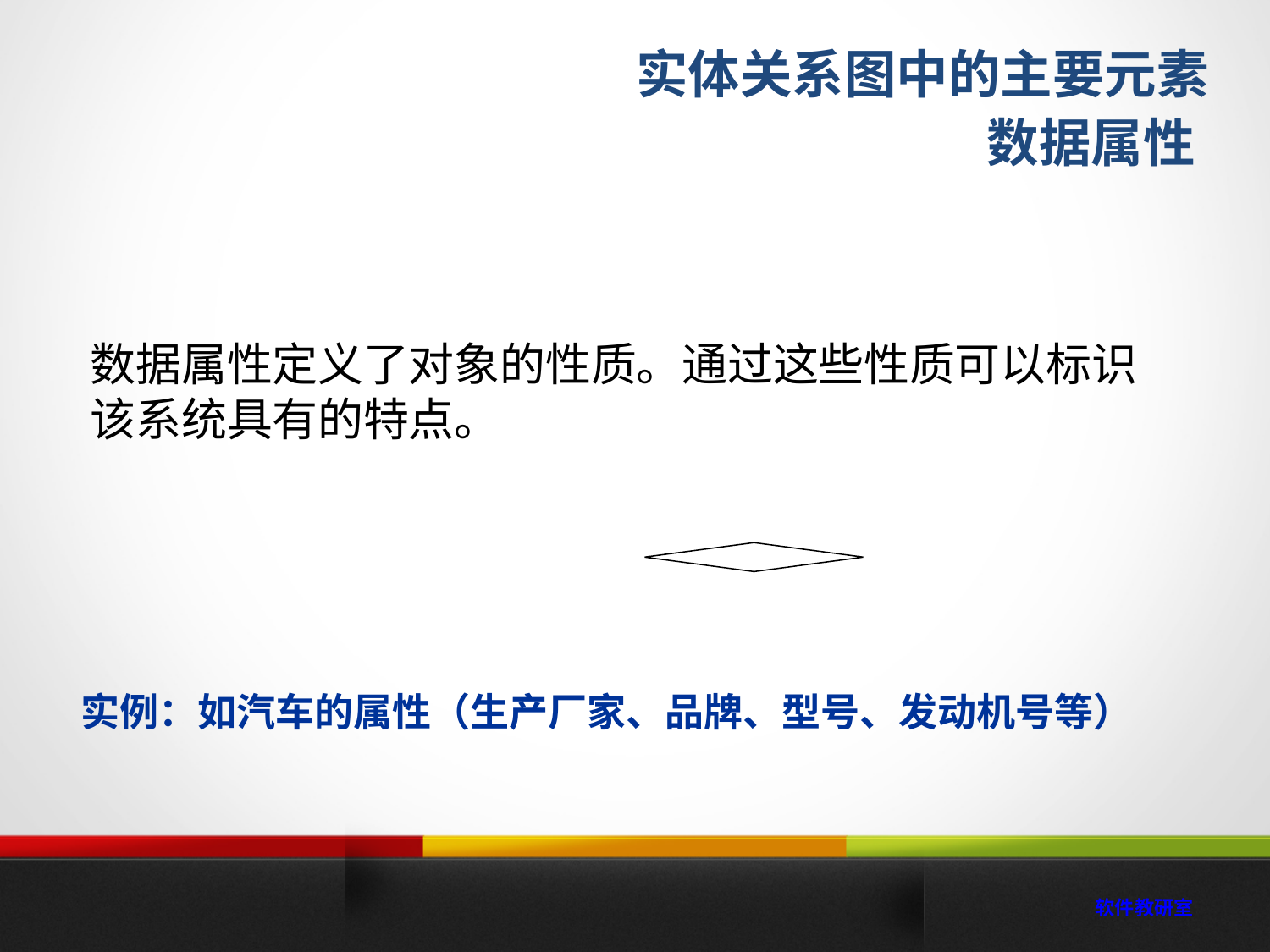

实体关系图中的主要元素数据属性
数据属性定义了对象的性质。通过这些性质可以标识该系统具有的特点。

实例：如汽车的属性（生产厂家、品牌、型号、发动机号等）

                                     软件教研室